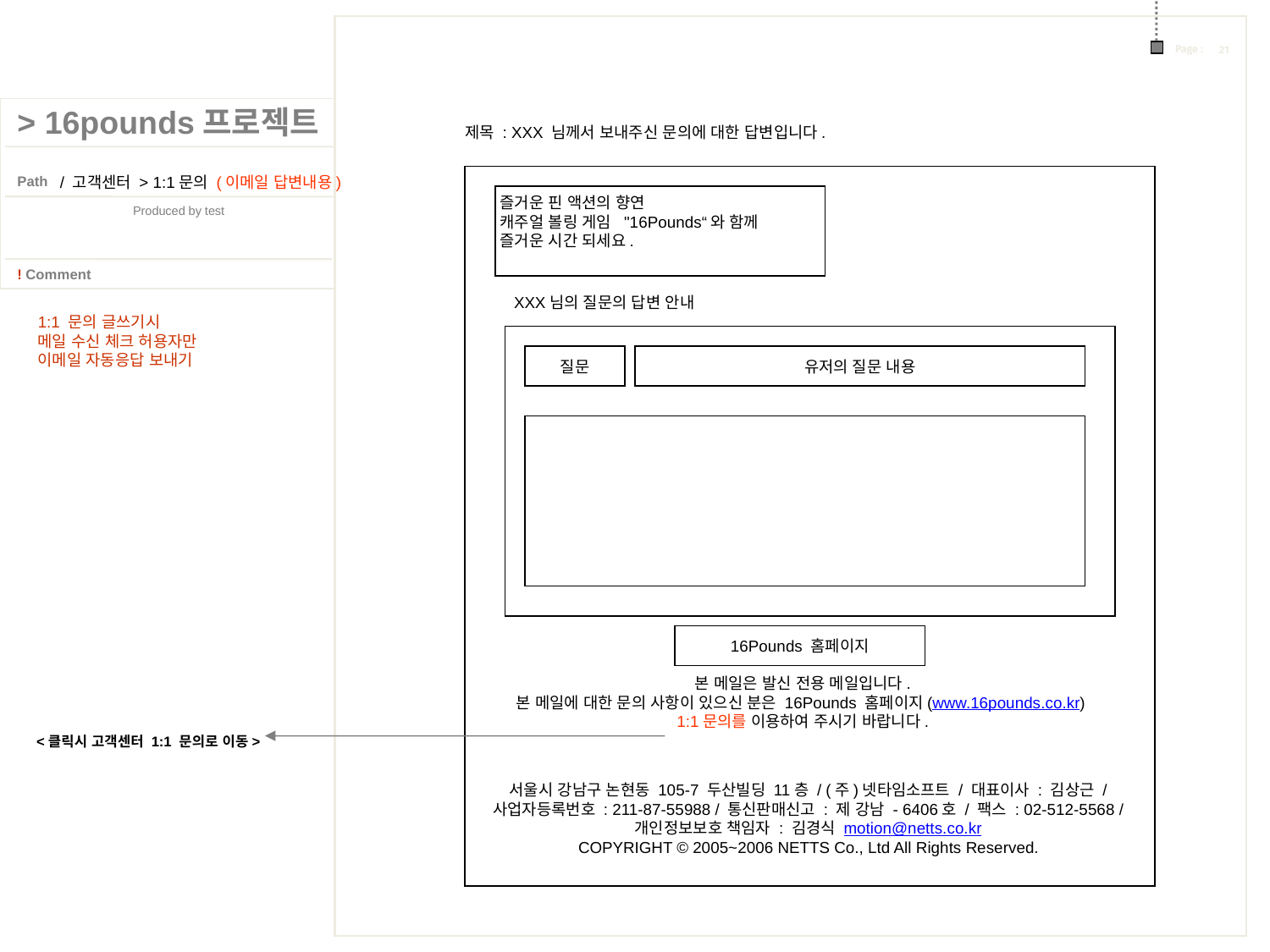

제목 : XXX 님께서 보내주신 문의에 대한 답변입니다.
/ 고객센터 > 1:1문의 (이메일 답변내용)

즐거운 핀 액션의 향연
캐주얼 볼링 게임  "16Pounds“와 함께
즐거운 시간 되세요.
XXX님의 질문의 답변 안내

1:1 문의 글쓰기시
메일 수신 체크 허용자만
이메일 자동응답 보내기

질문
유저의 질문 내용

16Pounds 홈페이지
본 메일은 발신 전용 메일입니다.
본 메일에 대한 문의 사항이 있으신 분은 16Pounds 홈페이지(www.16pounds.co.kr)
1:1문의를 이용하여 주시기 바랍니다.
<클릭시 고객센터 1:1 문의로 이동>

서울시 강남구 논현동 105-7 두산빌딩 11층 / (주)넷타임소프트 / 대표이사 : 김상근 /
사업자등록번호 : 211-87-55988 / 통신판매신고 : 제 강남 - 6406호 / 팩스 : 02-512-5568 /
개인정보보호 책임자 : 김경식 motion@netts.co.kr
COPYRIGHT © 2005~2006 NETTS Co., Ltd All Rights Reserved.